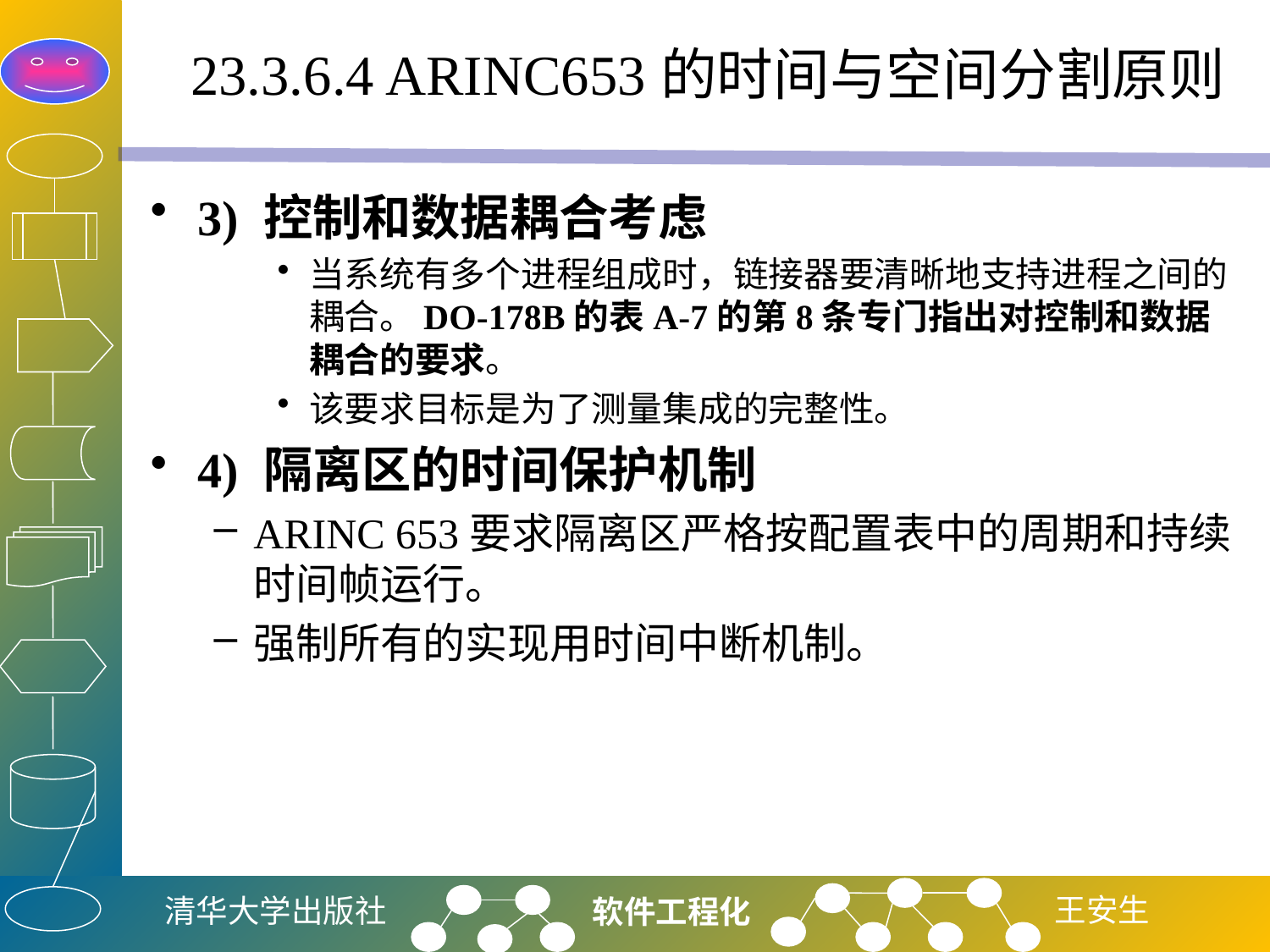

# 23.3.6.4 ARINC653的时间与空间分割原则
3) 控制和数据耦合考虑
当系统有多个进程组成时，链接器要清晰地支持进程之间的耦合。DO-178B的表A-7的第8条专门指出对控制和数据耦合的要求。
该要求目标是为了测量集成的完整性。
4) 隔离区的时间保护机制
ARINC 653要求隔离区严格按配置表中的周期和持续时间帧运行。
强制所有的实现用时间中断机制。